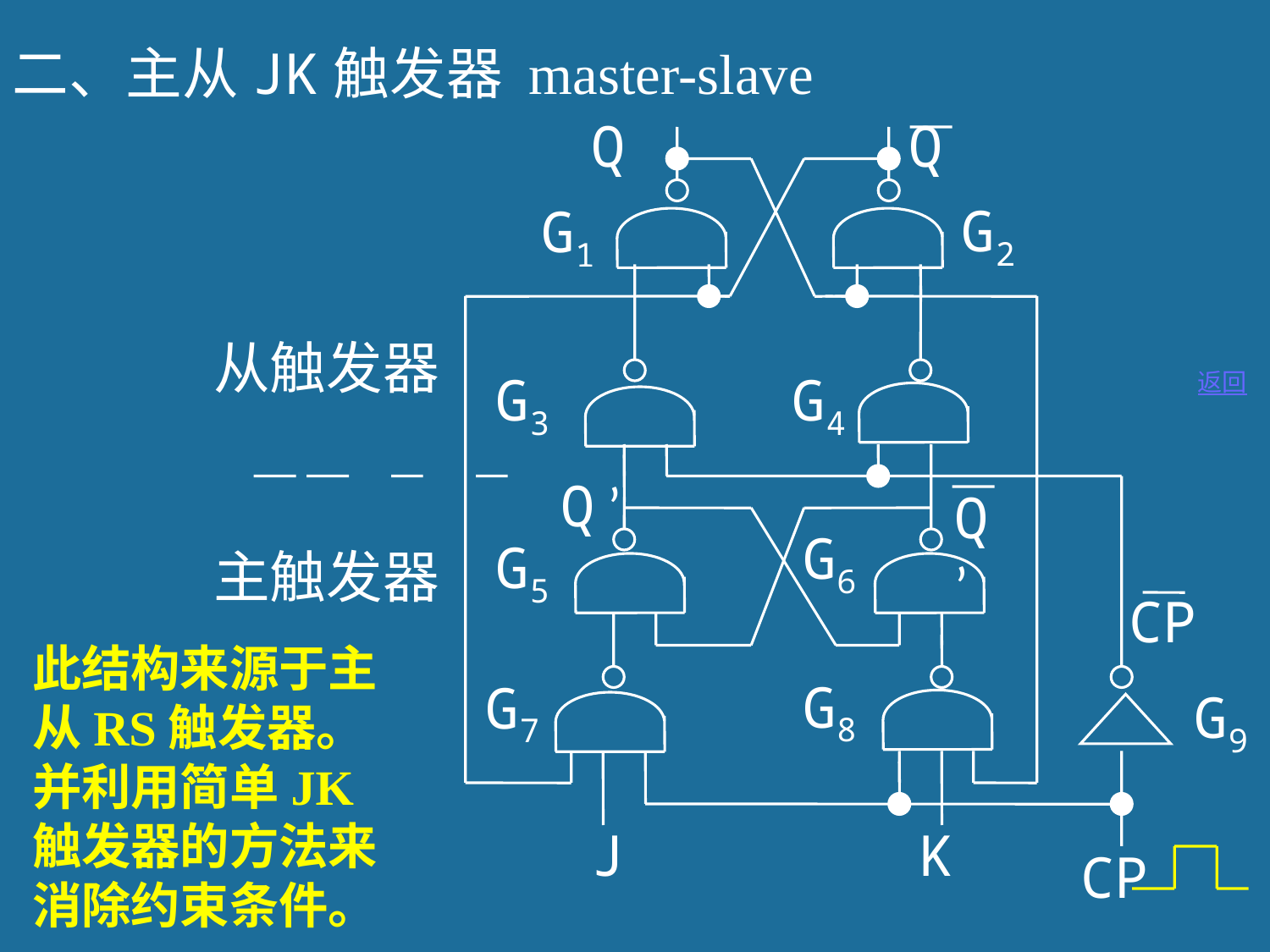

二、主从JK触发器 master-slave
Q
Q

G2
G1

从触发器
G3
G4

返回

Q ’

Q ’

G6
G5

主触发器

CP

此结构来源于主从RS触发器。并利用简单JK触发器的方法来消除约束条件。

G8
G7

G9

J
K
CP

103